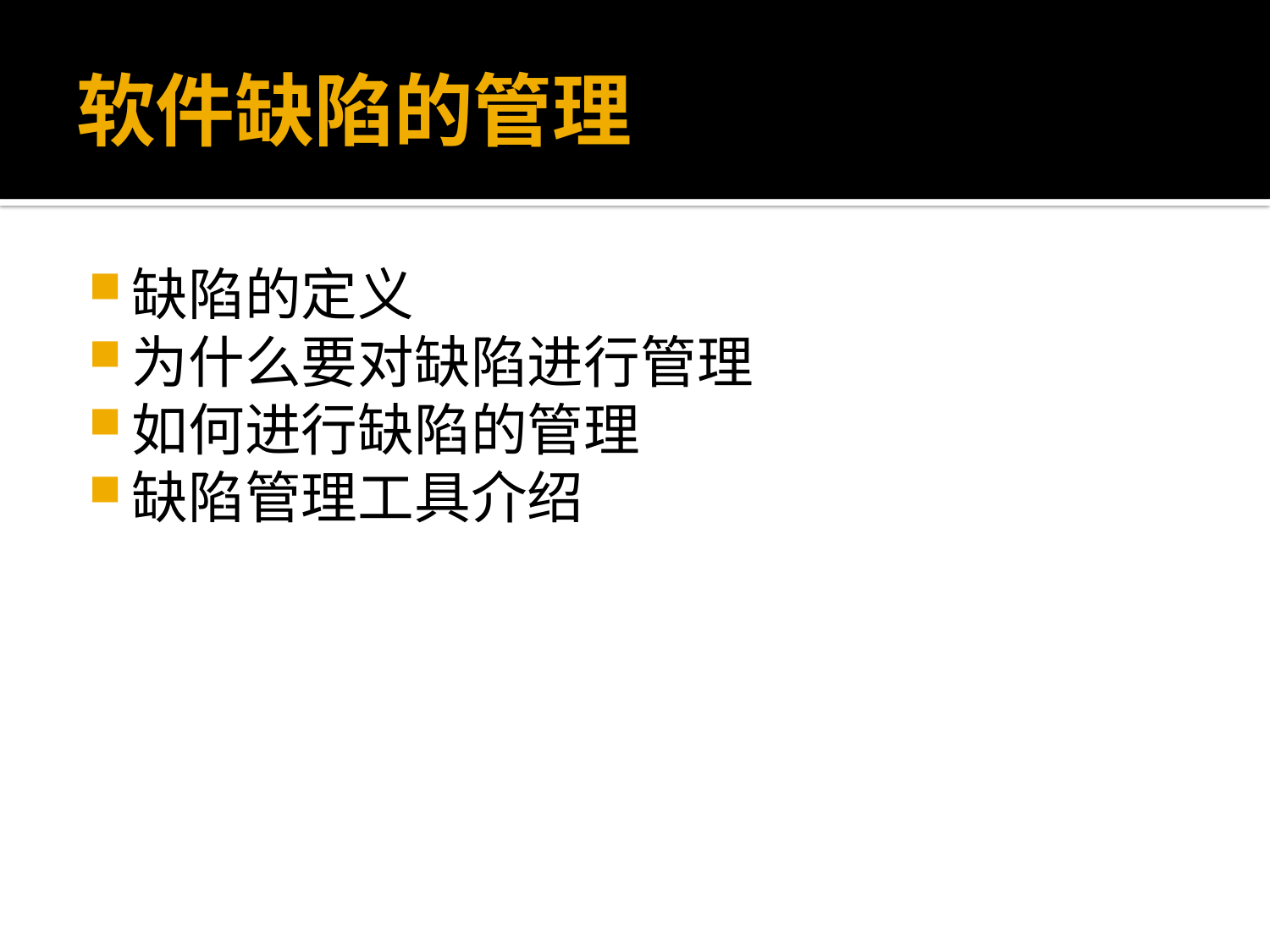

# 软件缺陷的管理
缺陷的定义
为什么要对缺陷进行管理
如何进行缺陷的管理
缺陷管理工具介绍